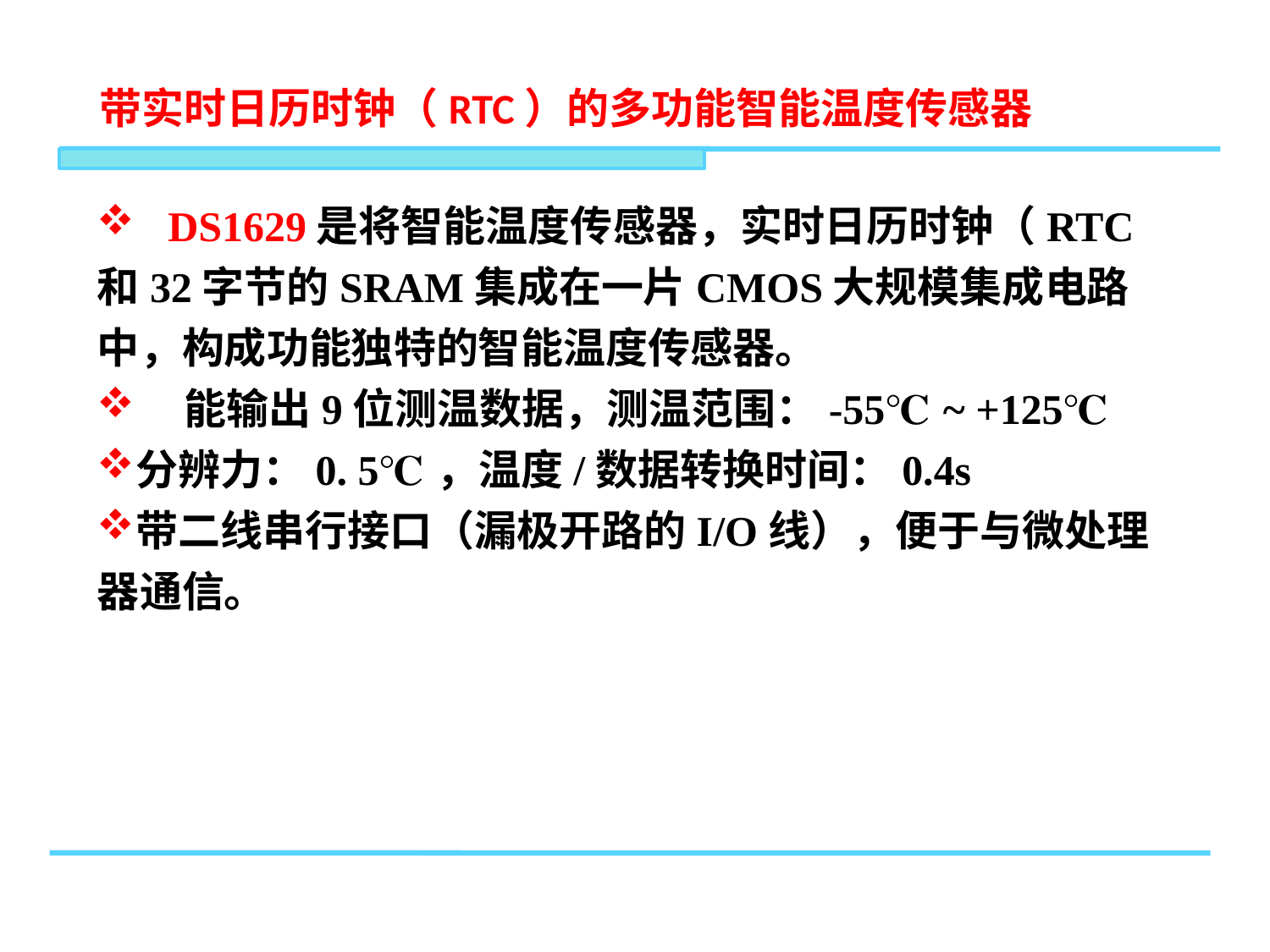

带实时日历时钟（RTC）的多功能智能温度传感器
   DS1629是将智能温度传感器，实时日历时钟（RTC和32字节的SRAM集成在一片CMOS大规模集成电路中，构成功能独特的智能温度传感器。
    能输出9位测温数据，测温范围：-55℃ ~ +125℃
分辨力：0. 5℃，温度/数据转换时间：0.4s
带二线串行接口（漏极开路的I/O线），便于与微处理器通信。